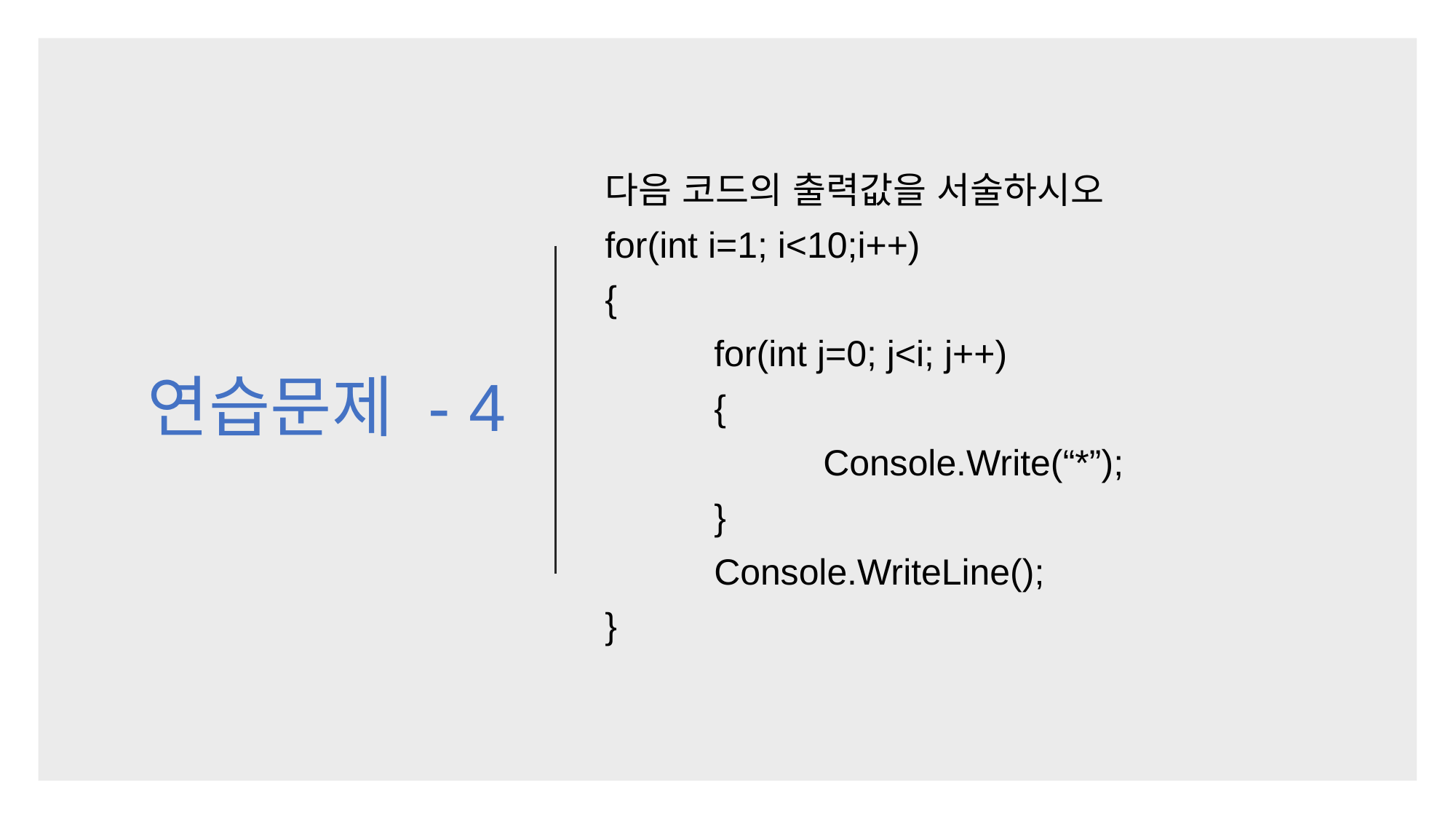

# 연습문제 - 4
다음 코드의 출력값을 서술하시오
for(int i=1; i<10;i++)
{
	for(int j=0; j<i; j++)
	{
		Console.Write(“*”);
	}
	Console.WriteLine();
}